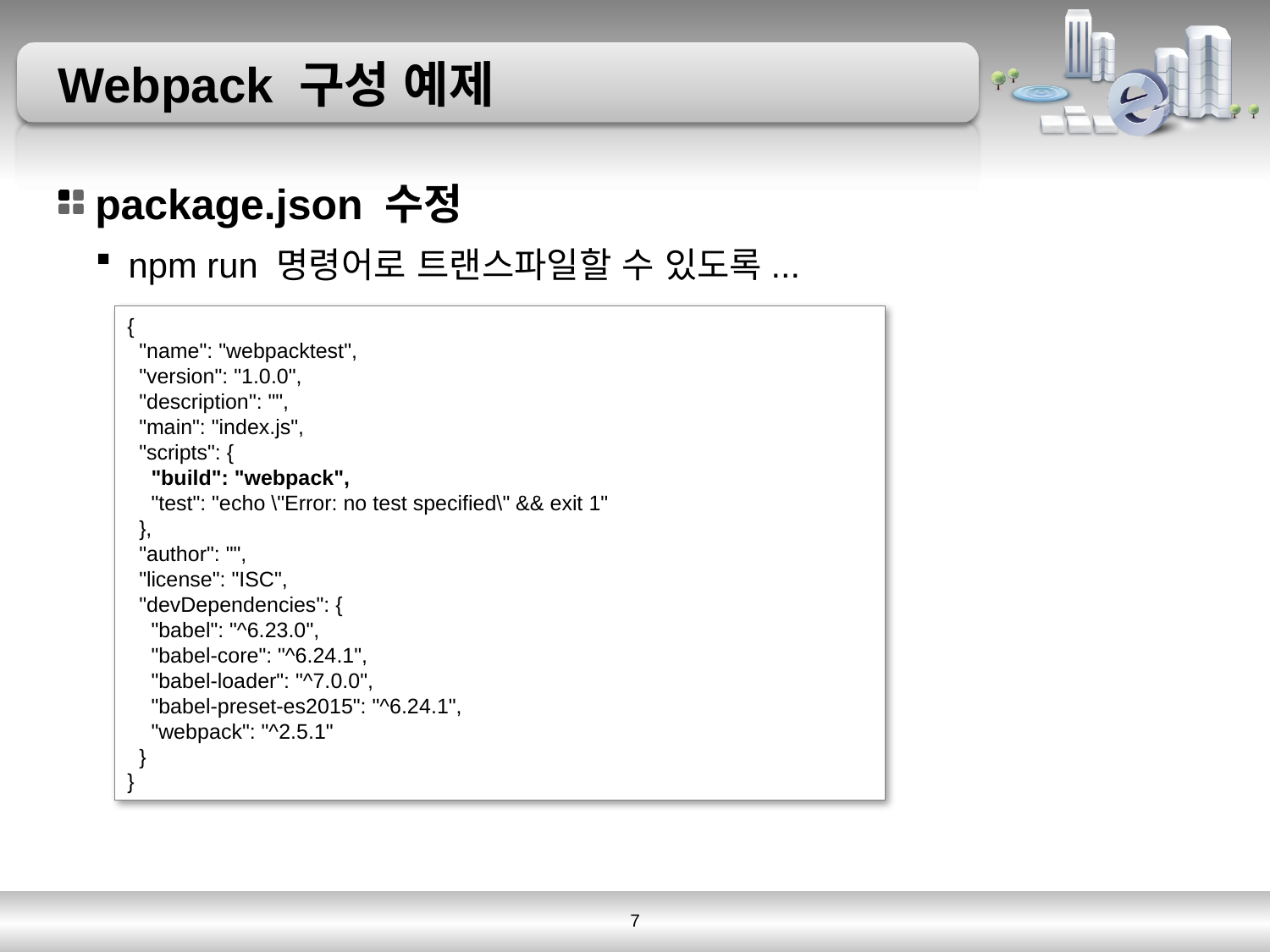

# Webpack 구성 예제
package.json 수정
npm run 명령어로 트랜스파일할 수 있도록...
{
  "name": "webpacktest",
  "version": "1.0.0",
  "description": "",
  "main": "index.js",
  "scripts": {
    "build": "webpack",
    "test": "echo \"Error: no test specified\" && exit 1"
  },
  "author": "",
  "license": "ISC",
  "devDependencies": {
    "babel": "^6.23.0",
    "babel-core": "^6.24.1",
    "babel-loader": "^7.0.0",
    "babel-preset-es2015": "^6.24.1",
    "webpack": "^2.5.1"
  }
}